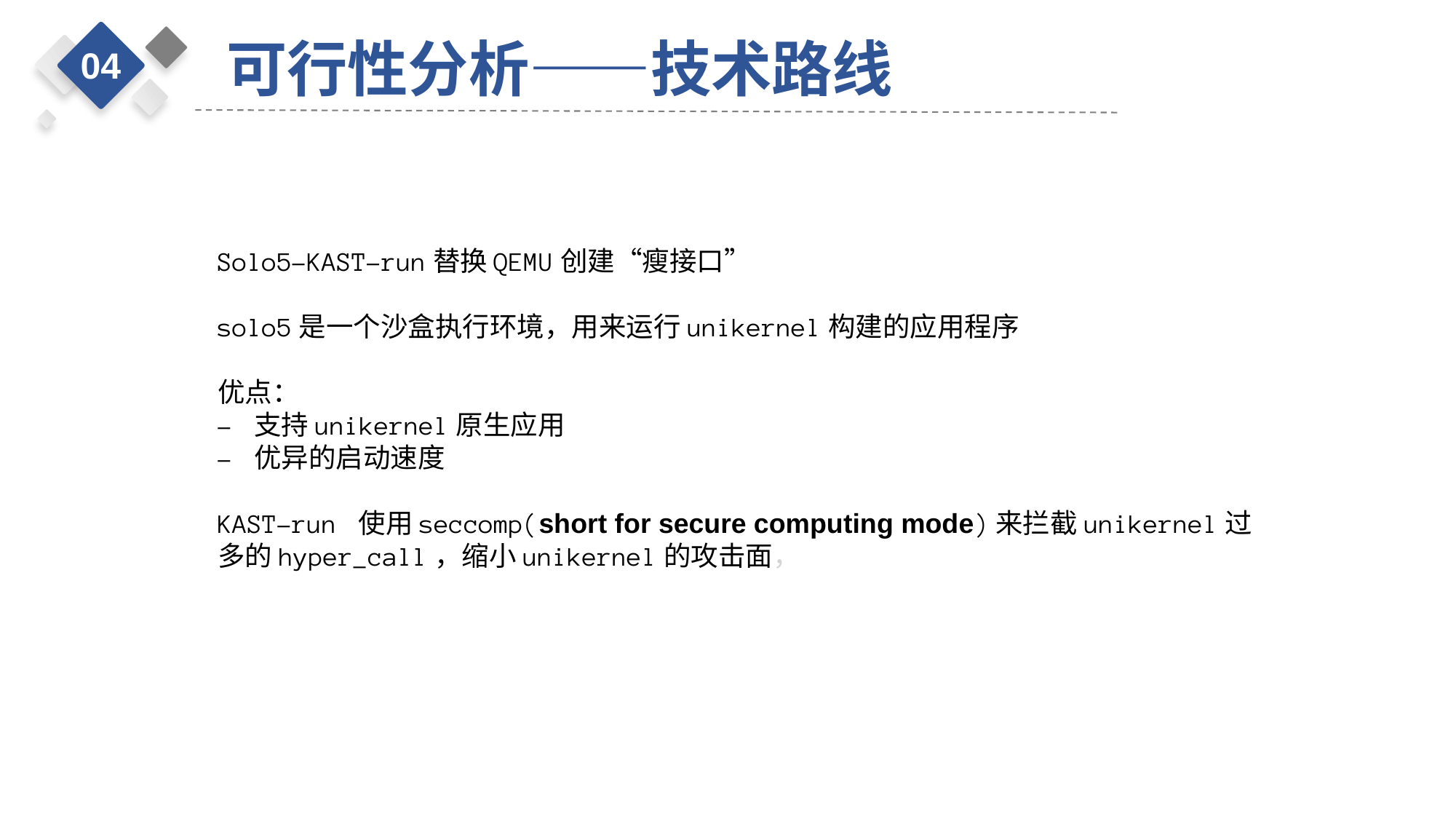

可行性分析——技术路线

04

Solo5-KAST-run替换QEMU创建“瘦接口”
solo5是一个沙盒执行环境，用来运行unikernel构建的应用程序
优点：
- 支持unikernel原生应用
- 优异的启动速度
KAST-run 使用seccomp(short for secure computing mode)来拦截unikernel过多的hyper_call，缩小unikernel的攻击面，